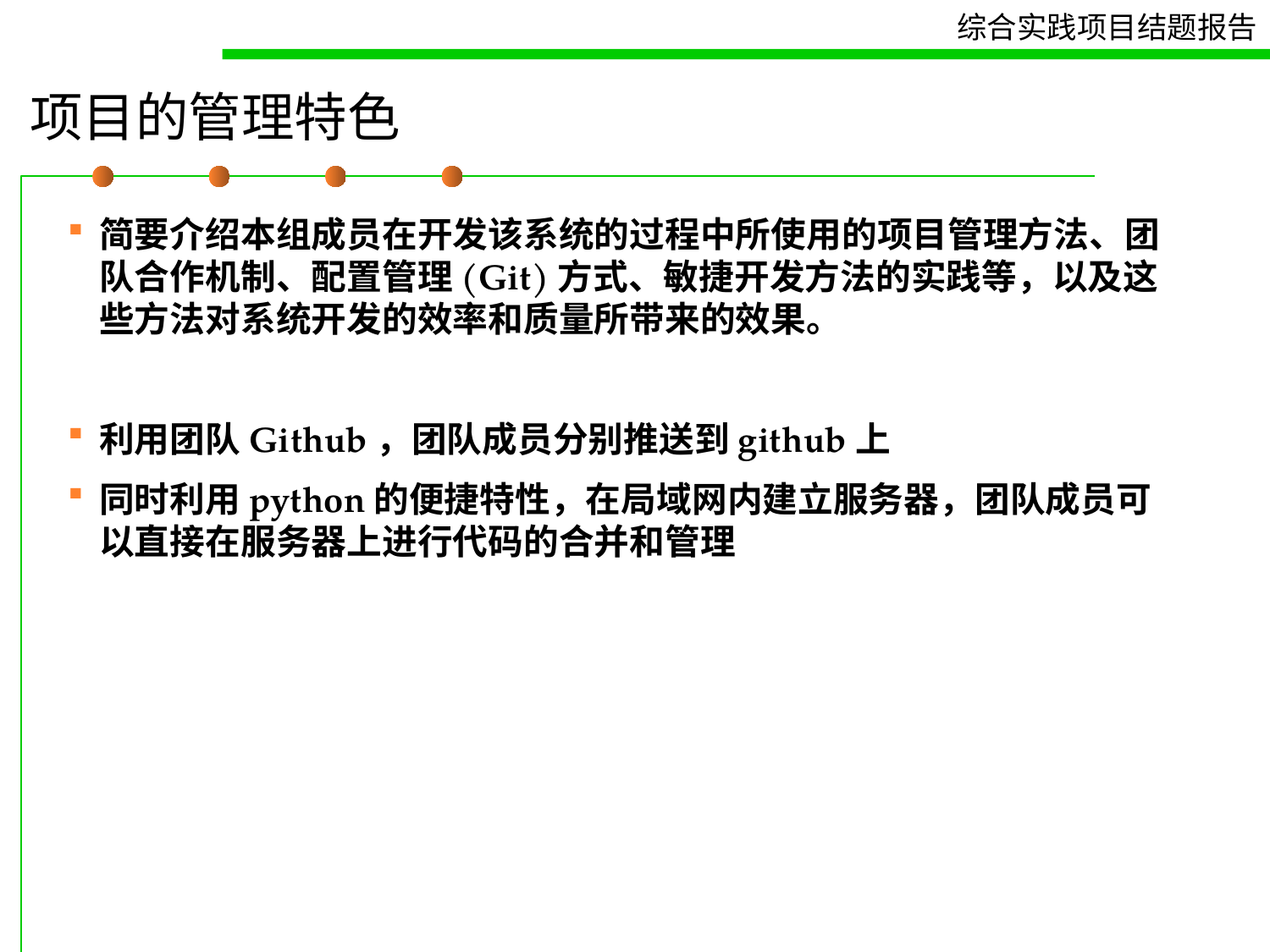

# 项目的管理特色
简要介绍本组成员在开发该系统的过程中所使用的项目管理方法、团队合作机制、配置管理(Git)方式、敏捷开发方法的实践等，以及这些方法对系统开发的效率和质量所带来的效果。

利用团队Github，团队成员分别推送到github上
同时利用python的便捷特性，在局域网内建立服务器，团队成员可以直接在服务器上进行代码的合并和管理